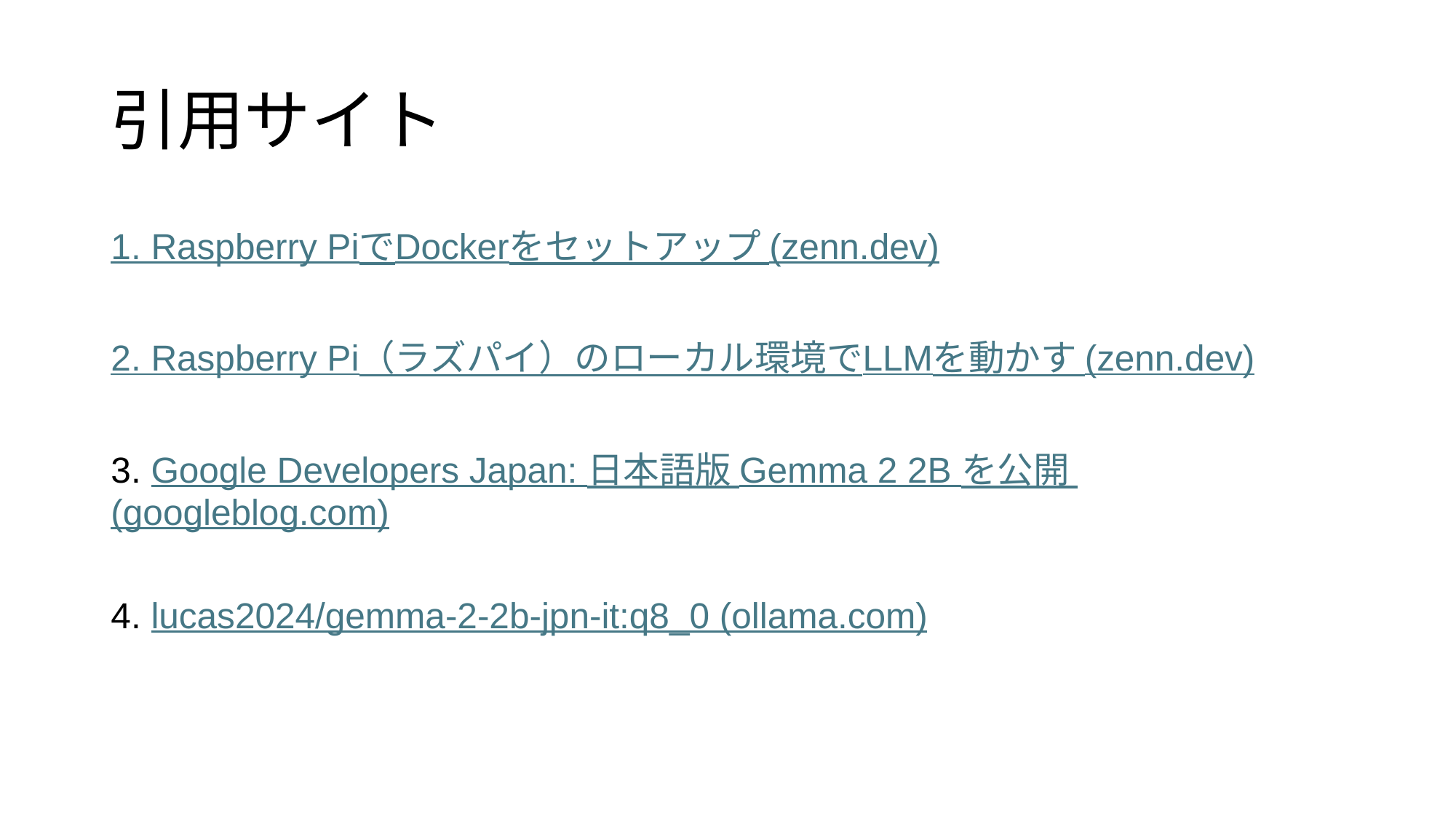

# 引用サイト
1. Raspberry PiでDockerをセットアップ (zenn.dev)

2. Raspberry Pi（ラズパイ）のローカル環境でLLMを動かす (zenn.dev)

3. Google Developers Japan: 日本語版 Gemma 2 2B を公開 (googleblog.com)

4. lucas2024/gemma-2-2b-jpn-it:q8_0 (ollama.com)